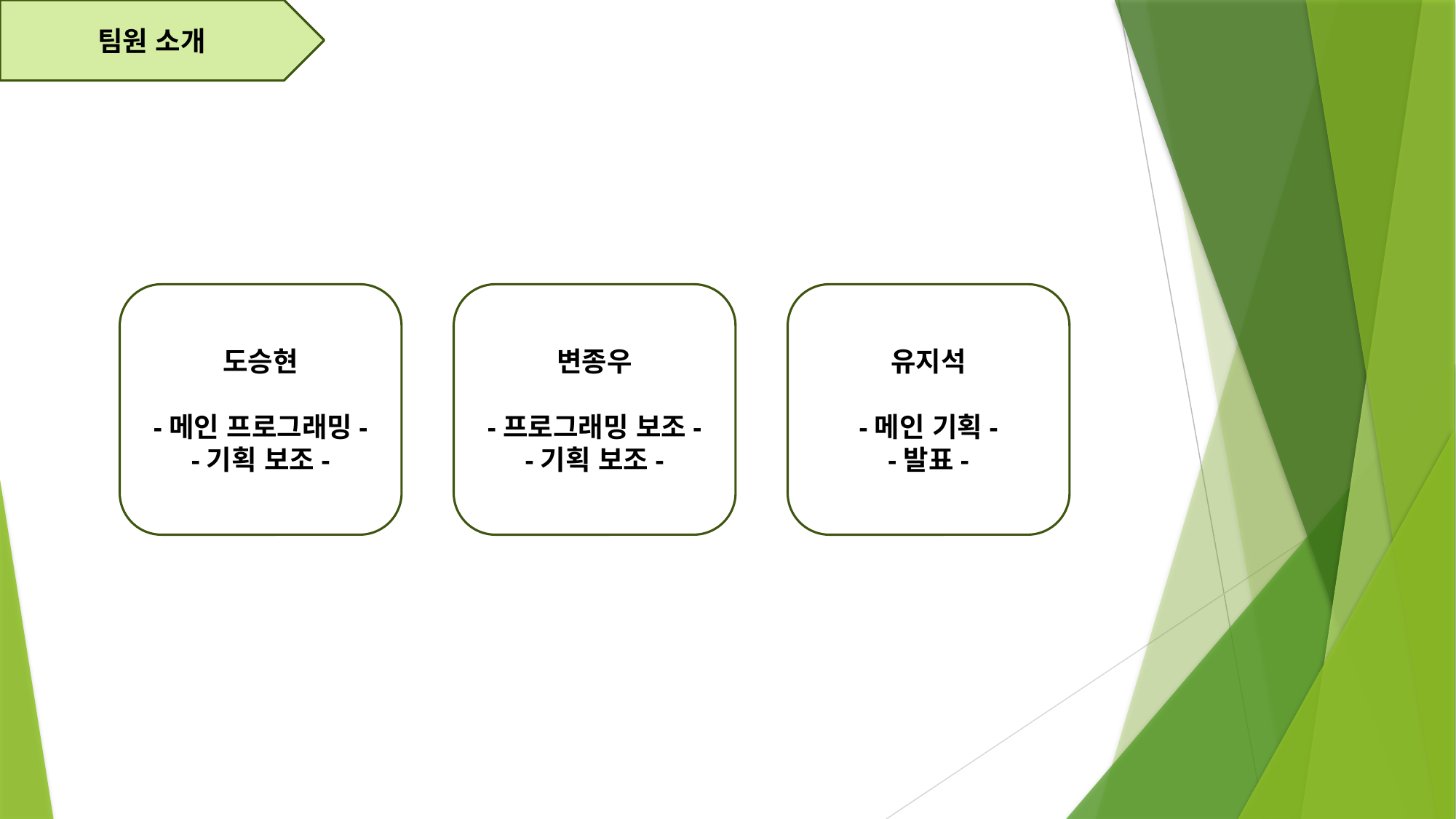

팀원 소개
도승현

-메인 프로그래밍-
-기획 보조-
변종우

-프로그래밍 보조-
-기획 보조-
유지석

-메인 기획-
-발표-